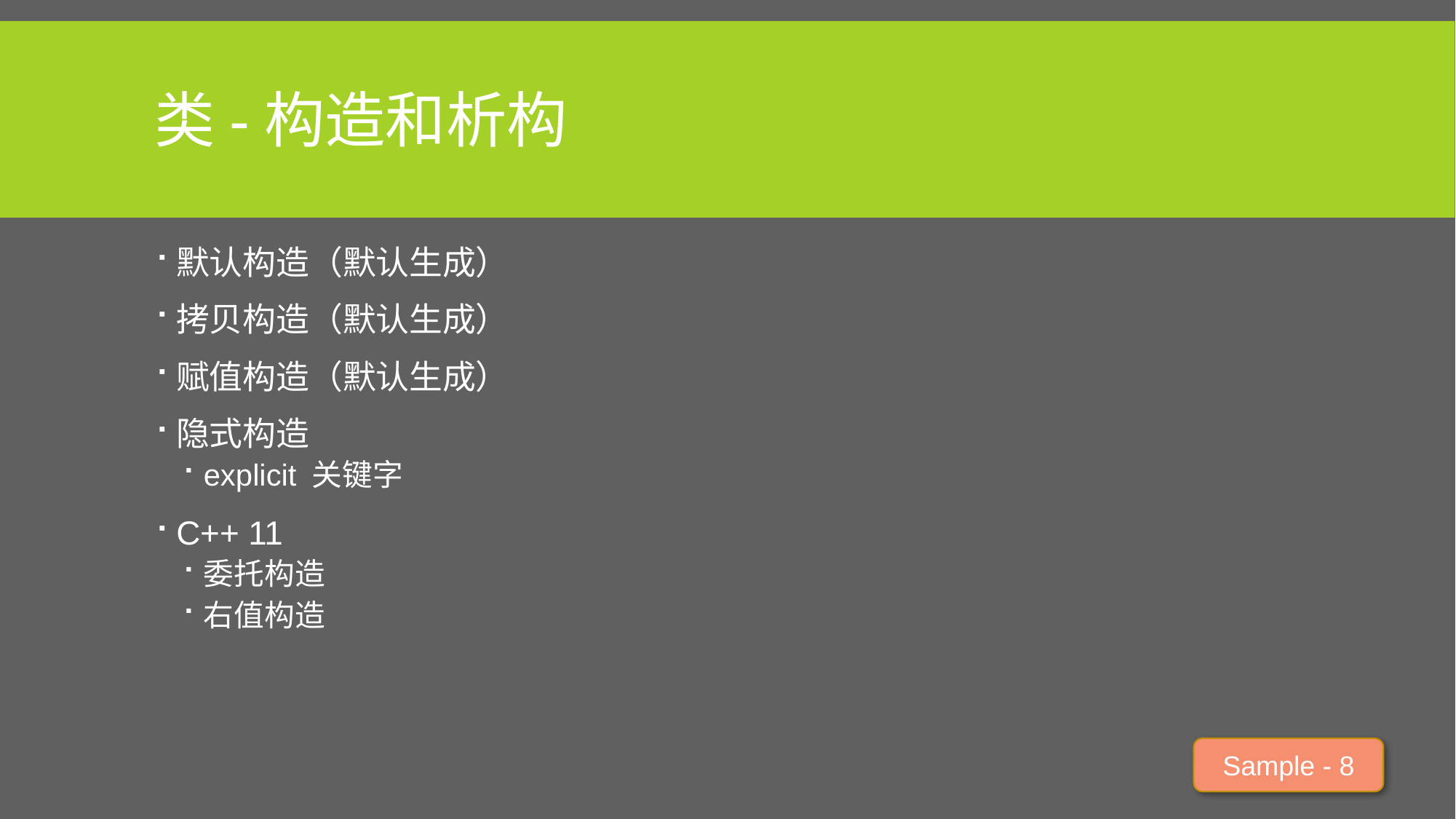

# 类-构造和析构
默认构造（默认生成）
拷贝构造（默认生成）
赋值构造（默认生成）
隐式构造
explicit 关键字
C++ 11
委托构造
右值构造
Sample - 8